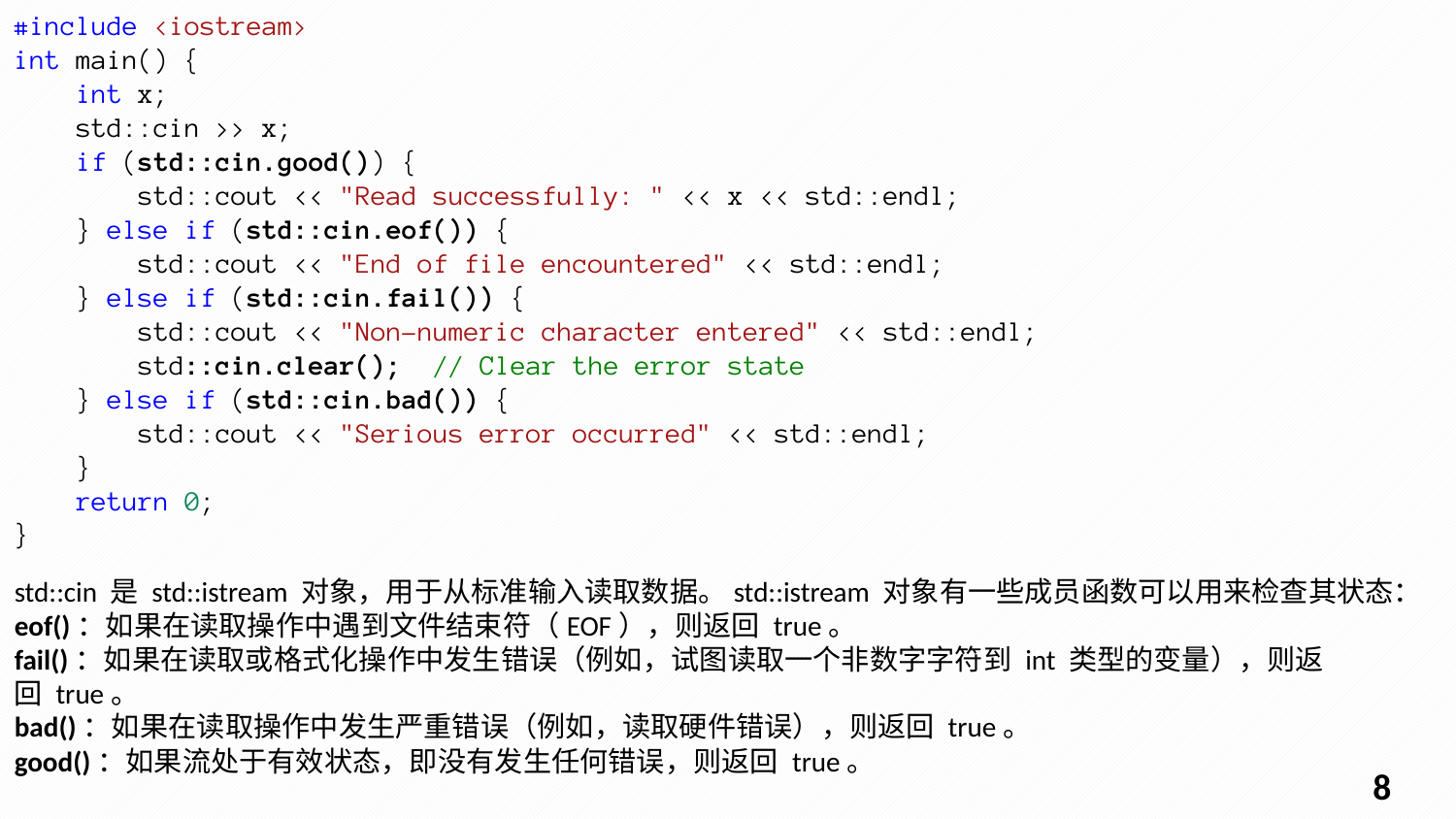

#include <iostream>
int main() {
    int x;
    std::cin >> x;
    if (std::cin.good()) {
        std::cout << "Read successfully: " << x << std::endl;
    } else if (std::cin.eof()) {
        std::cout << "End of file encountered" << std::endl;
    } else if (std::cin.fail()) {
        std::cout << "Non-numeric character entered" << std::endl;
        std::cin.clear();  // Clear the error state
    } else if (std::cin.bad()) {
        std::cout << "Serious error occurred" << std::endl;
    }
    return 0;
}
std::cin 是 std::istream 对象，用于从标准输入读取数据。std::istream 对象有一些成员函数可以用来检查其状态：
eof()：如果在读取操作中遇到文件结束符（EOF），则返回 true。
fail()：如果在读取或格式化操作中发生错误（例如，试图读取一个非数字字符到 int 类型的变量），则返回 true。
bad()：如果在读取操作中发生严重错误（例如，读取硬件错误），则返回 true。
good()：如果流处于有效状态，即没有发生任何错误，则返回 true。
8